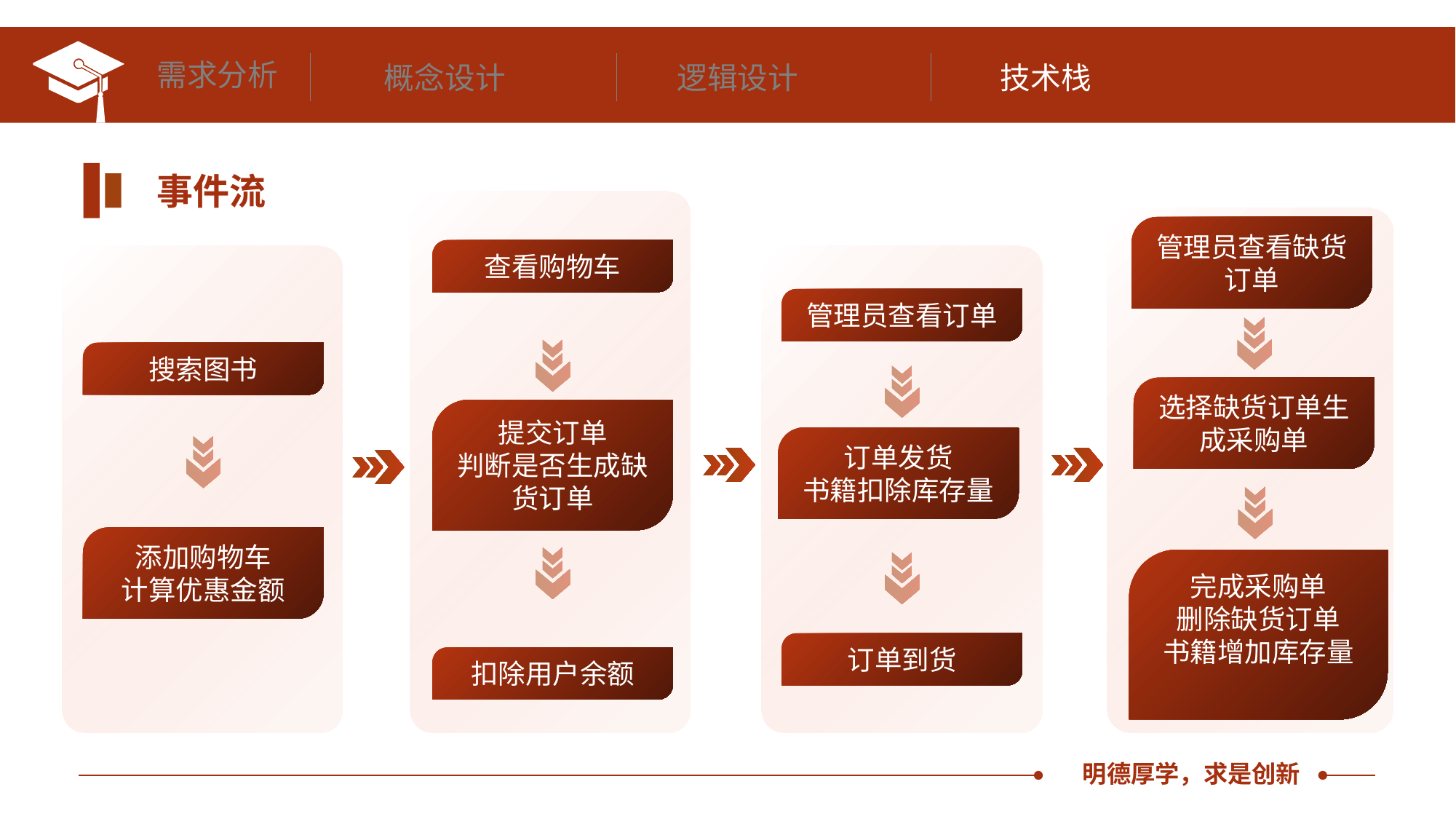

需求分析
概念设计
逻辑设计
技术栈

事件流

管理员查看缺货订单
查看购物车

管理员查看订单

搜索图书

选择缺货订单生成采购单
提交订单
判断是否生成缺货订单
订单发货
书籍扣除库存量

添加购物车
计算优惠金额
完成采购单
删除缺货订单
书籍增加库存量

订单到货
扣除用户余额